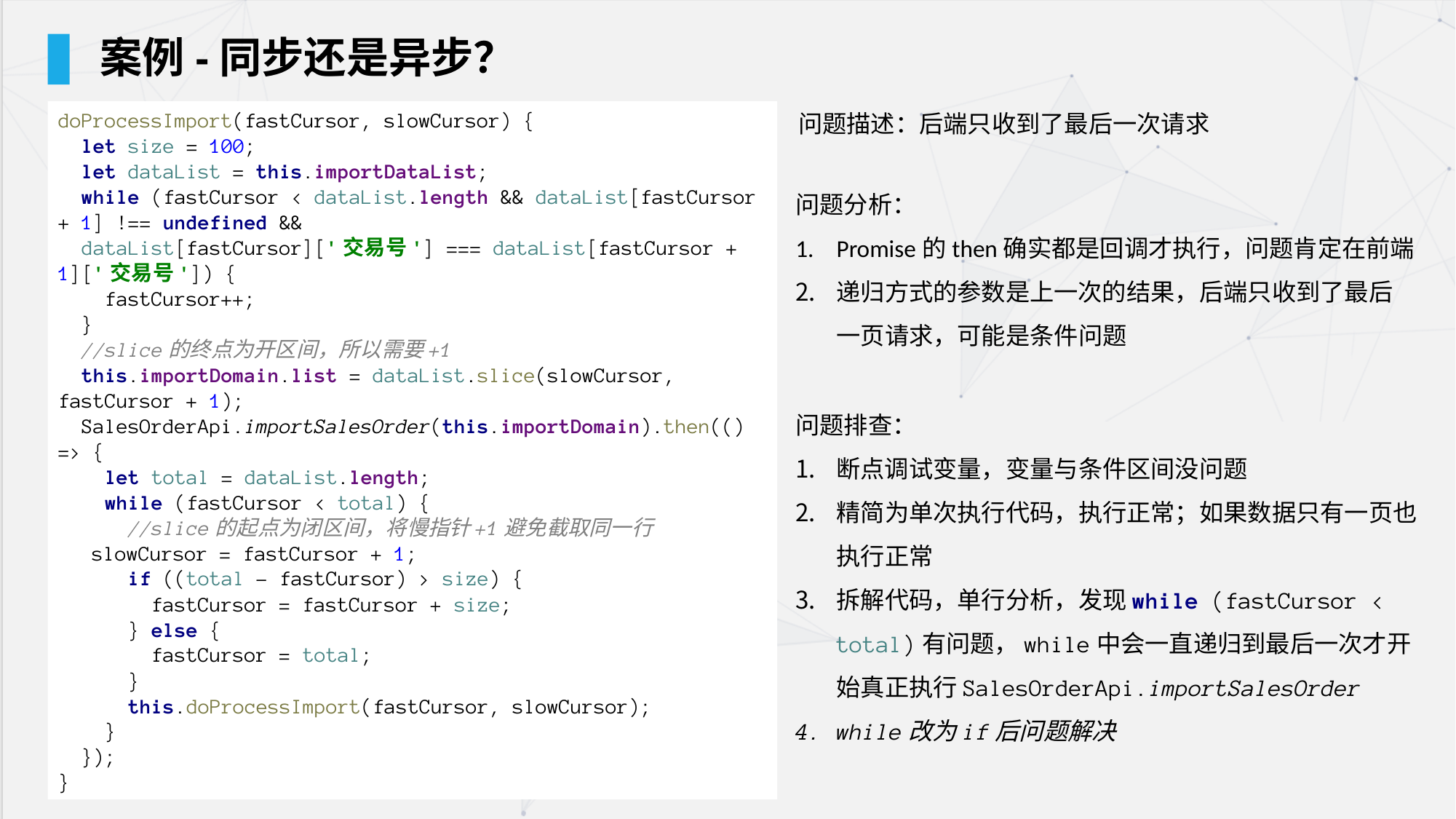

案例-同步还是异步？

doProcessImport(fastCursor, slowCursor) {
  let size = 100;
  let dataList = this.importDataList;
  while (fastCursor < dataList.length && dataList[fastCursor + 1] !== undefined &&
  dataList[fastCursor]['交易号'] === dataList[fastCursor + 1]['交易号']) {
    fastCursor++;
  }
  //slice的终点为开区间，所以需要+1
  this.importDomain.list = dataList.slice(slowCursor, fastCursor + 1);
  SalesOrderApi.importSalesOrder(this.importDomain).then(() => {
    let total = dataList.length;
    while (fastCursor < total) {
      //slice的起点为闭区间，将慢指针+1避免截取同一行
      slowCursor = fastCursor + 1;
      if ((total - fastCursor) > size) {
        fastCursor = fastCursor + size;
      } else {
        fastCursor = total;
      }
      this.doProcessImport(fastCursor, slowCursor);
    }
  });
}
问题描述：后端只收到了最后一次请求
问题分析：
Promise的then确实都是回调才执行，问题肯定在前端
递归方式的参数是上一次的结果，后端只收到了最后一页请求，可能是条件问题

问题排查：
断点调试变量，变量与条件区间没问题
精简为单次执行代码，执行正常；如果数据只有一页也执行正常
拆解代码，单行分析，发现while (fastCursor < total)有问题，while中会一直递归到最后一次才开始真正执行SalesOrderApi.importSalesOrder
while改为if后问题解决